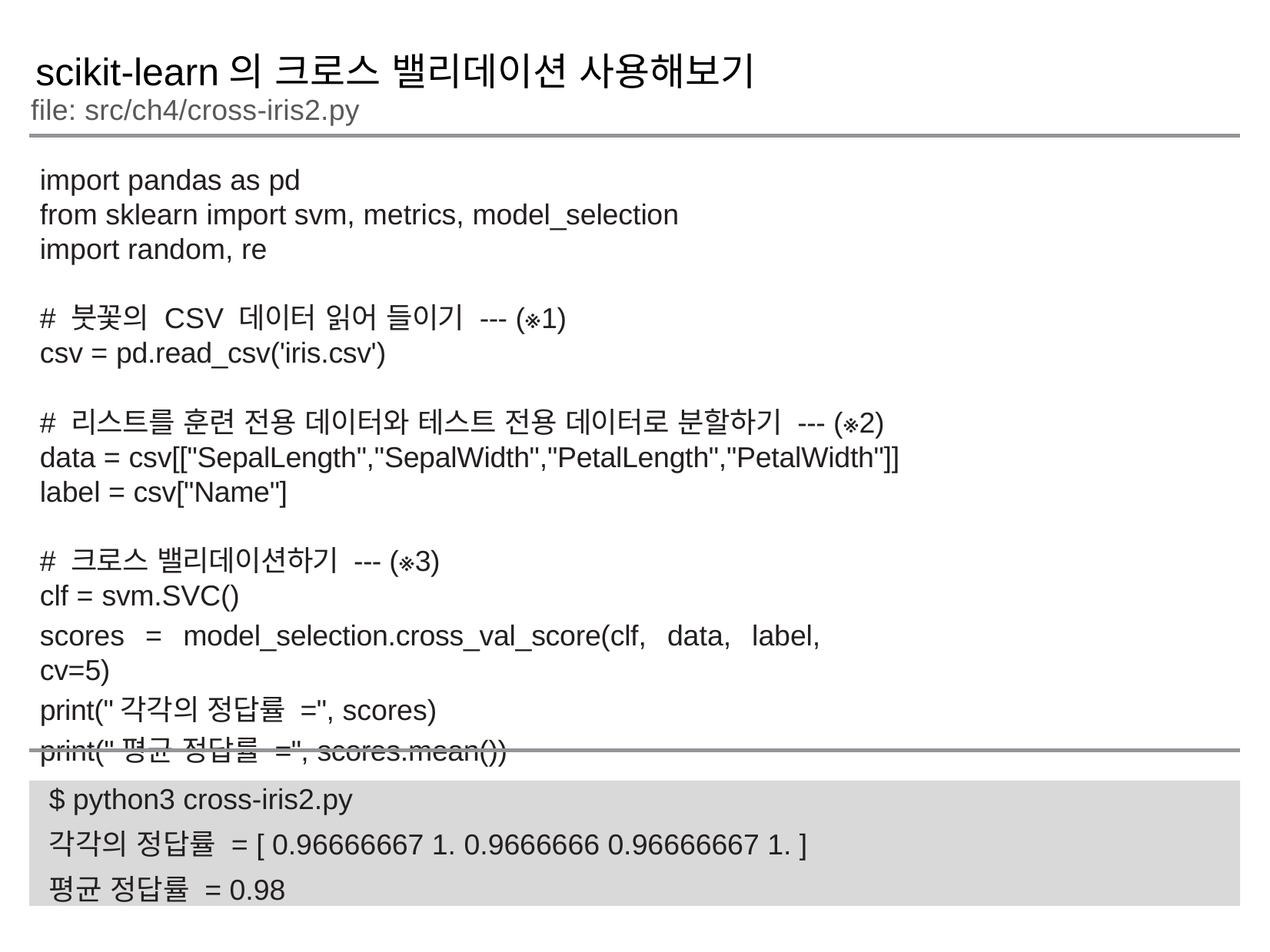

scikit-learn의 크로스 밸리데이션 사용해보기
file: src/ch4/cross-iris2.py

import pandas as pd
from sklearn import svm, metrics, model_selection
import random, re

# 붓꽃의 CSV 데이터 읽어 들이기 --- (※1)
csv = pd.read_csv('iris.csv')

# 리스트를 훈련 전용 데이터와 테스트 전용 데이터로 분할하기 --- (※2)
data = csv[["SepalLength","SepalWidth","PetalLength","PetalWidth"]]
label = csv["Name"]

# 크로스 밸리데이션하기 --- (※3)
clf = svm.SVC()
scores = model_selection.cross_val_score(clf, data, label, cv=5)
print("각각의 정답률 =", scores)
print("평균 정답률 =", scores.mean())

$ python3 cross-iris2.py
각각의 정답률 = [ 0.96666667 1. 0.9666666 0.96666667 1. ]
평균 정답률 = 0.98